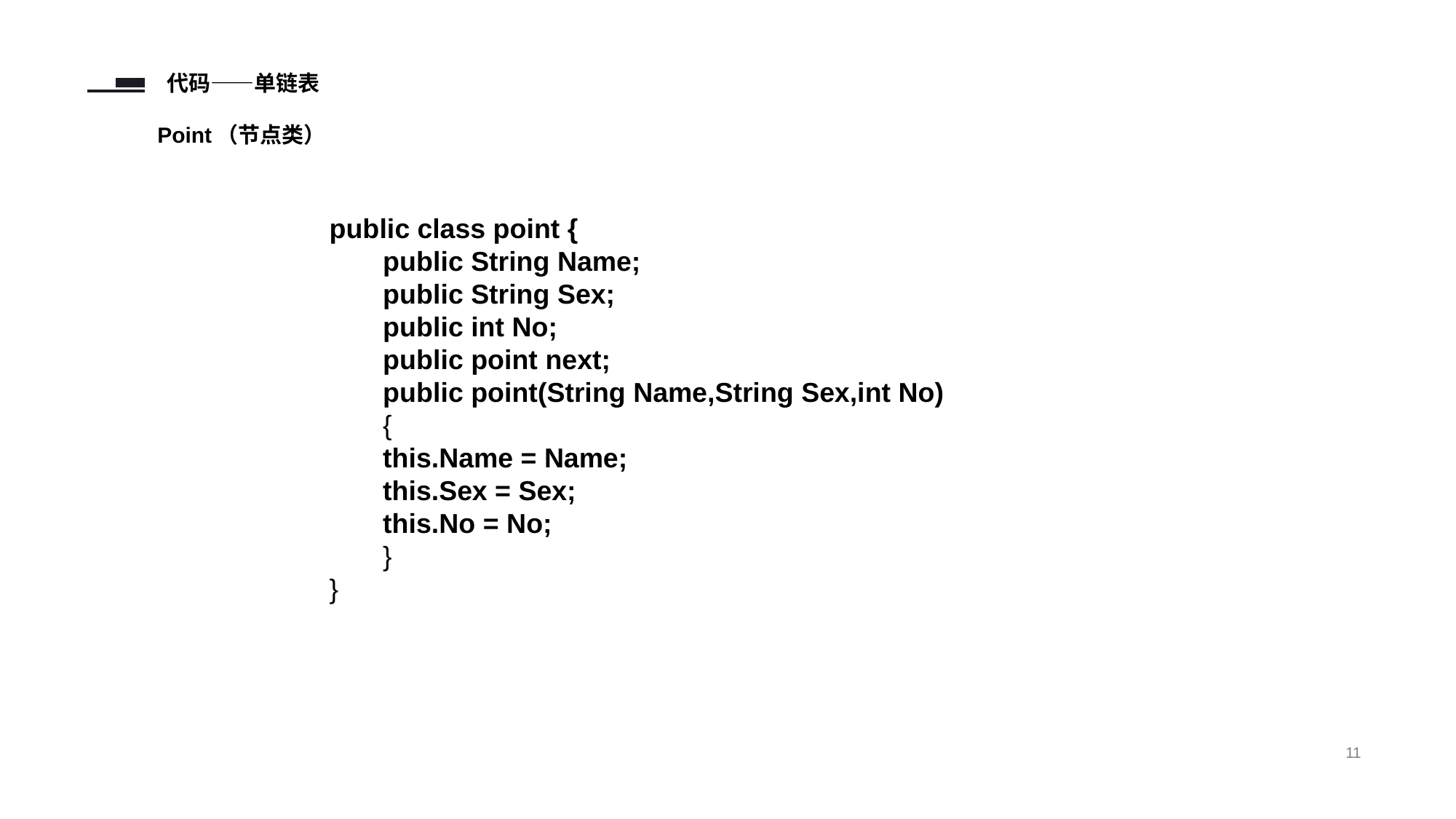

代码——单链表
Point（节点类）
public class point {
       public String Name;
       public String Sex;
       public int No;
       public point next;
       public point(String Name,String Sex,int No)
       {
       this.Name = Name;
       this.Sex = Sex;
       this.No = No;
       }
}
11